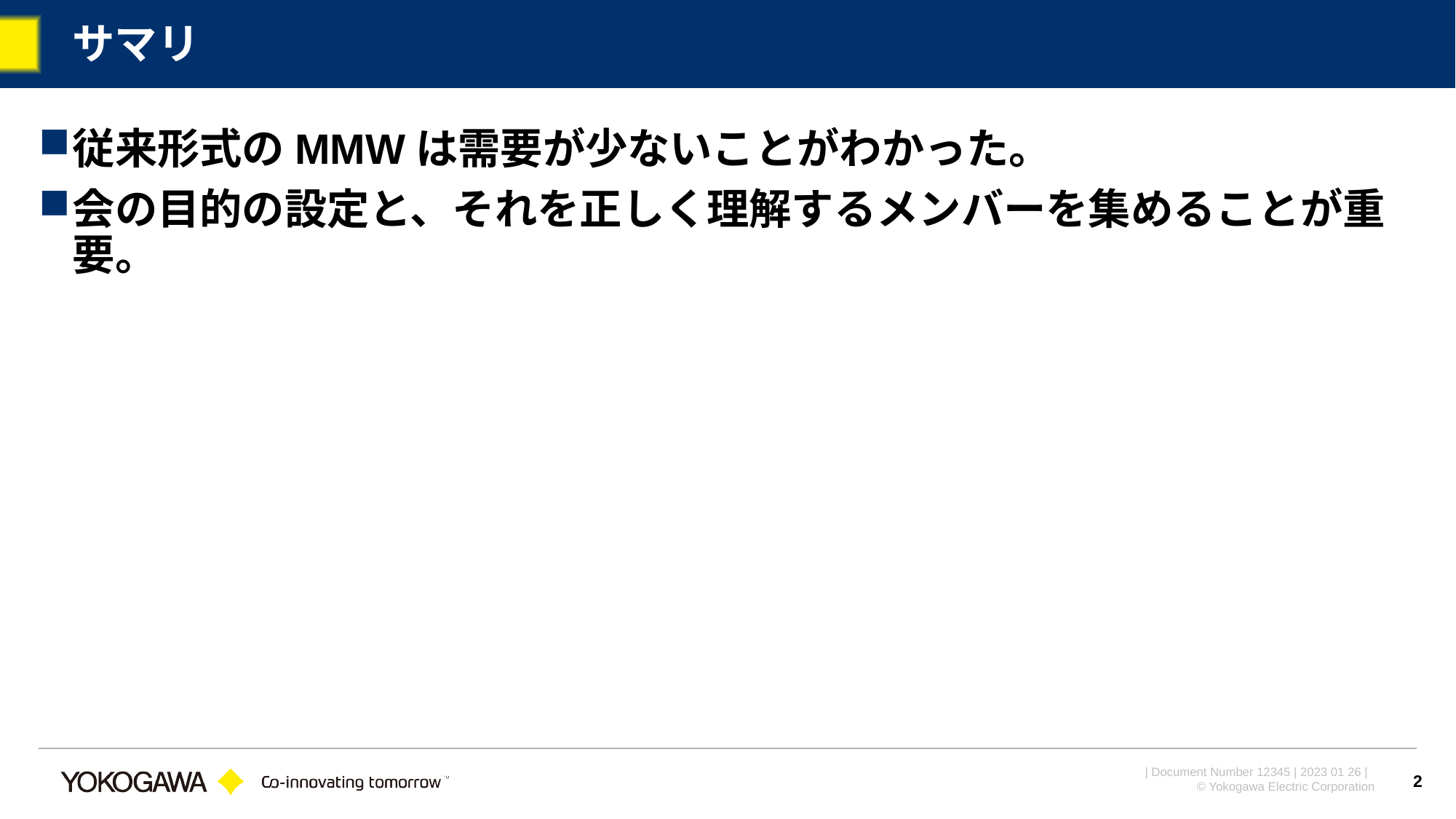

# サマリ
従来形式のMMWは需要が少ないことがわかった。
会の目的の設定と、それを正しく理解するメンバーを集めることが重要。
2